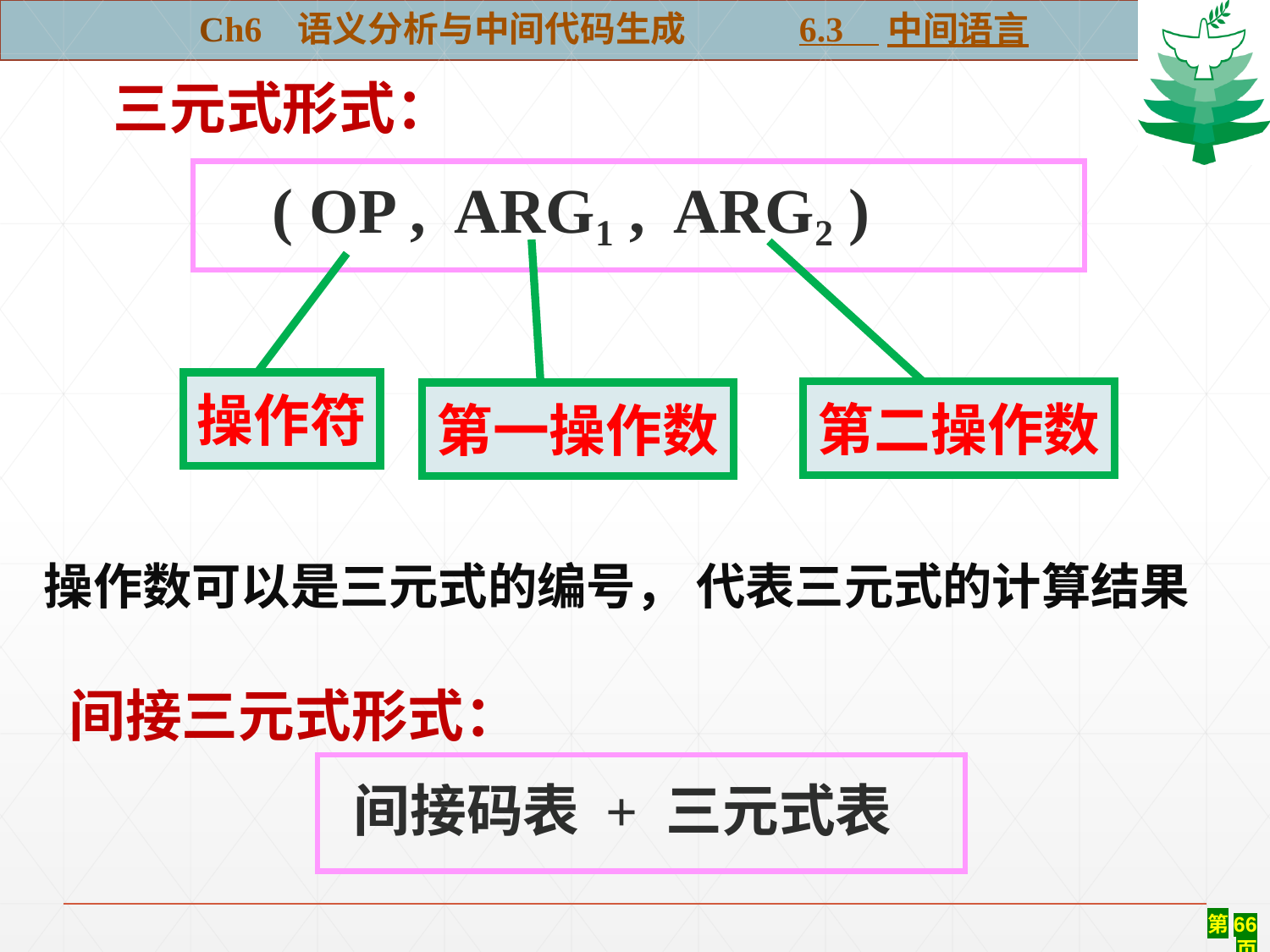

Ch6   语义分析与中间代码生成             6.3    中间语言
三元式形式：
           ( OP ,  ARG1 ,  ARG2 )

#
操作符
第二操作数
第一操作数
操作数可以是三元式的编号， 代表三元式的计算结果
间接三元式形式：
                     间接码表 + 三元式表